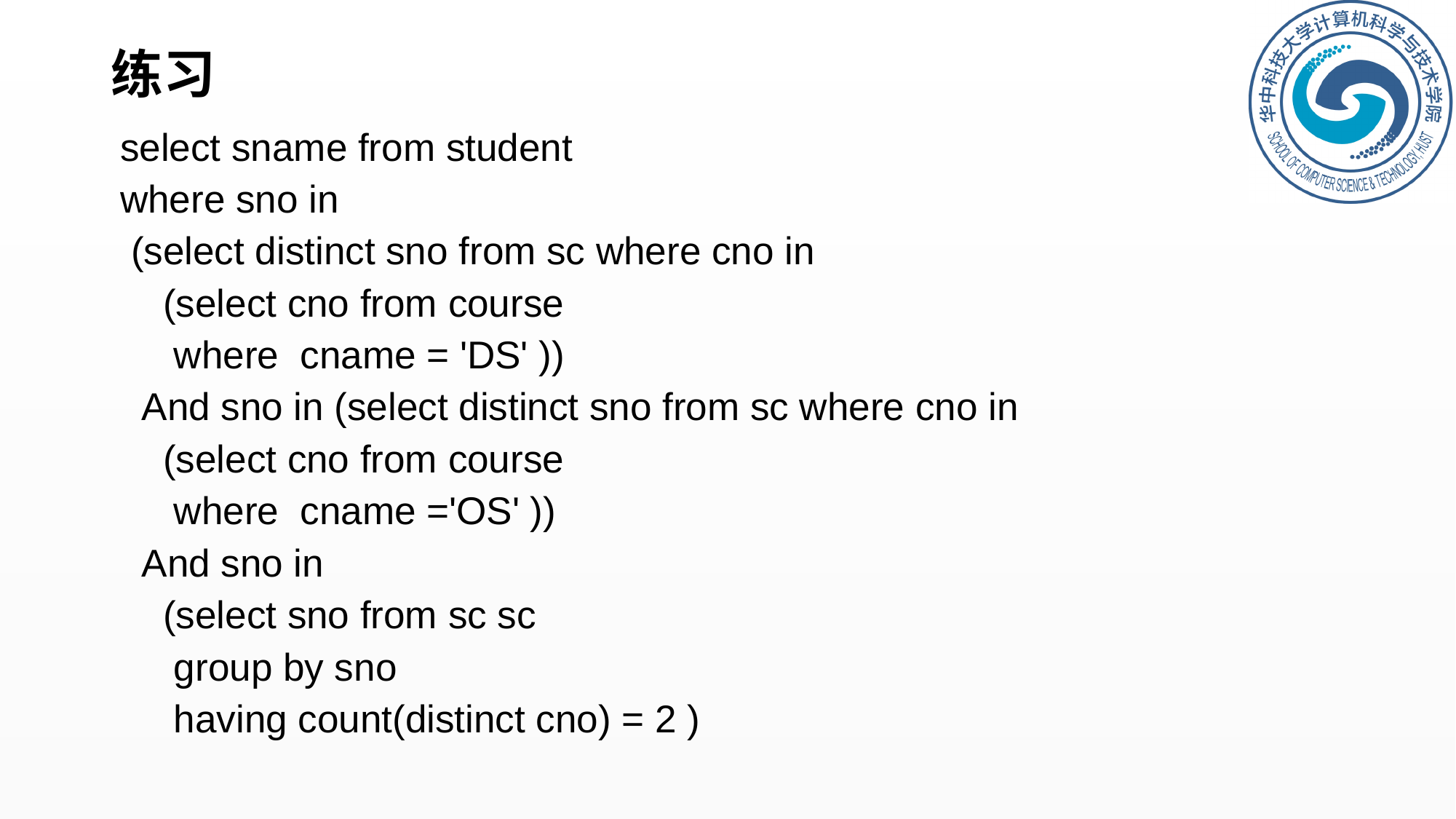

# 练习
select sname from student
where sno in
 (select distinct sno from sc where cno in
    (select cno from course
     where  cname = 'DS' ))
  And sno in (select distinct sno from sc where cno in
    (select cno from course
     where  cname ='OS' ))
  And sno in
    (select sno from sc sc
     group by sno
     having count(distinct cno) = 2 )